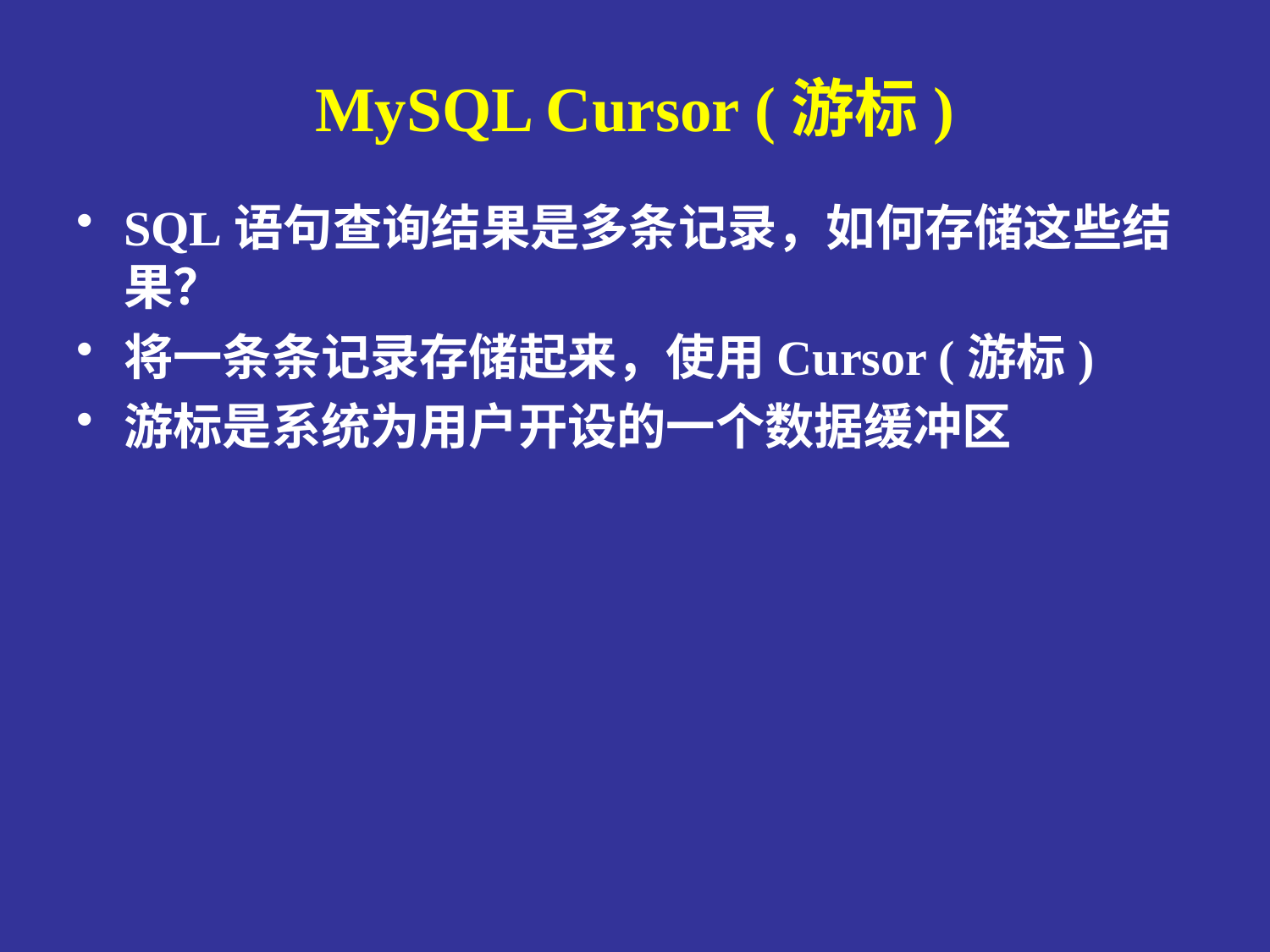

# MySQL Cursor (游标)
SQL语句查询结果是多条记录，如何存储这些结果？
将一条条记录存储起来，使用Cursor (游标)
游标是系统为用户开设的一个数据缓冲区